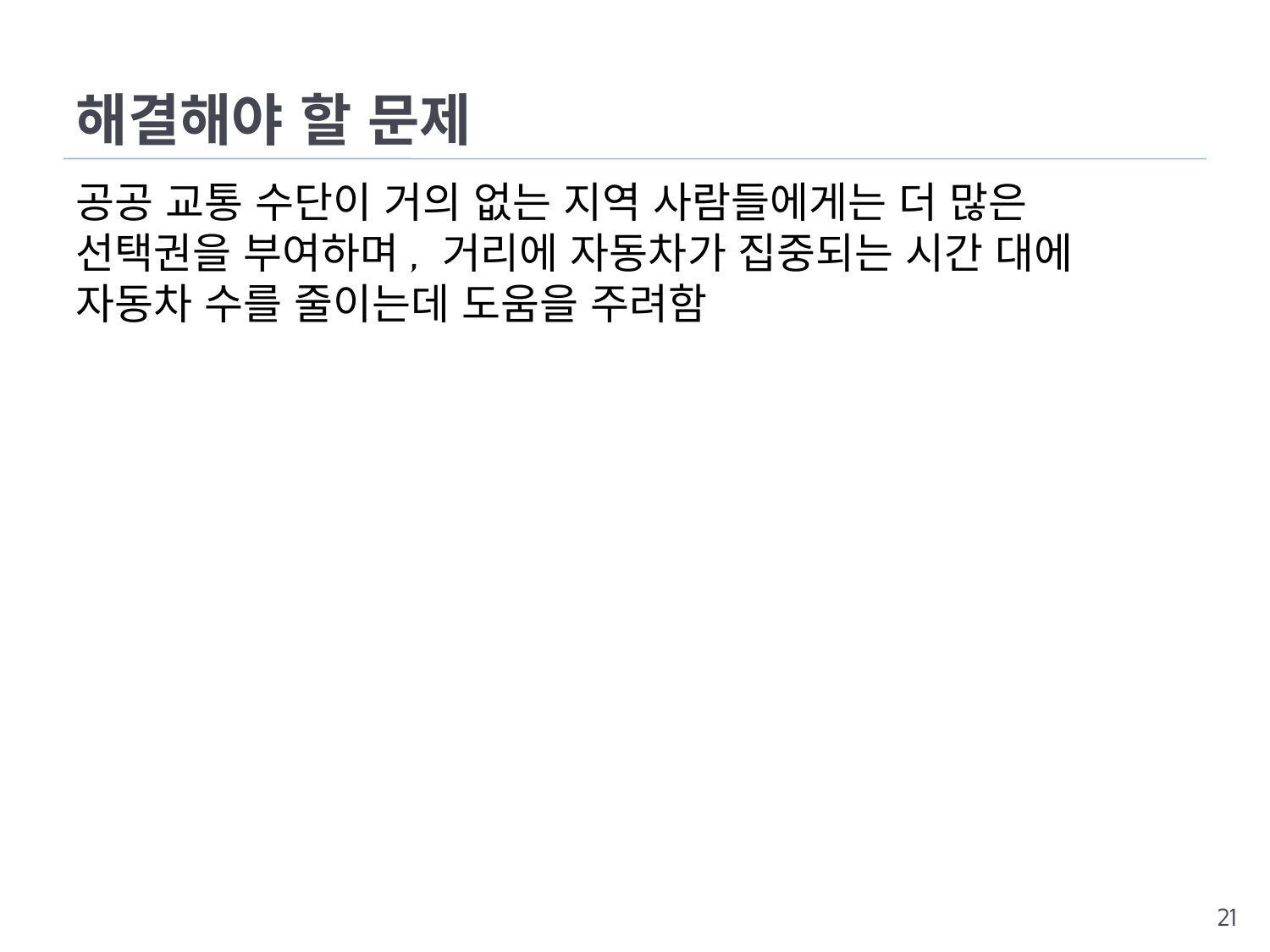

# 해결해야 할 문제
공공 교통 수단이 거의 없는 지역 사람들에게는 더 많은 선택권을 부여하며, 거리에 자동차가 집중되는 시간 대에 자동차 수를 줄이는데 도움을 주려함
21